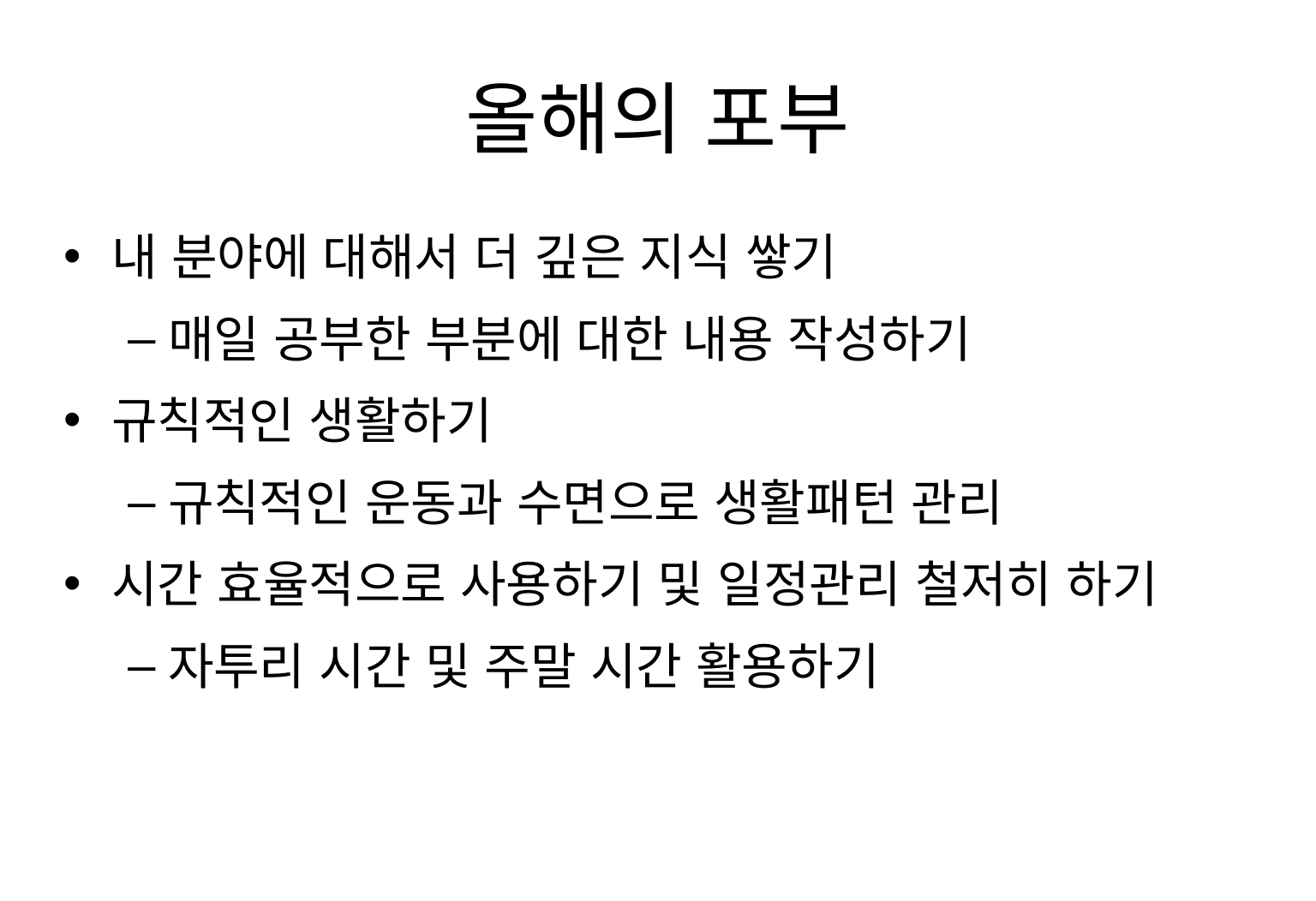

# 올해의 포부
내 분야에 대해서 더 깊은 지식 쌓기
매일 공부한 부분에 대한 내용 작성하기
규칙적인 생활하기
규칙적인 운동과 수면으로 생활패턴 관리
시간 효율적으로 사용하기 및 일정관리 철저히 하기
자투리 시간 및 주말 시간 활용하기